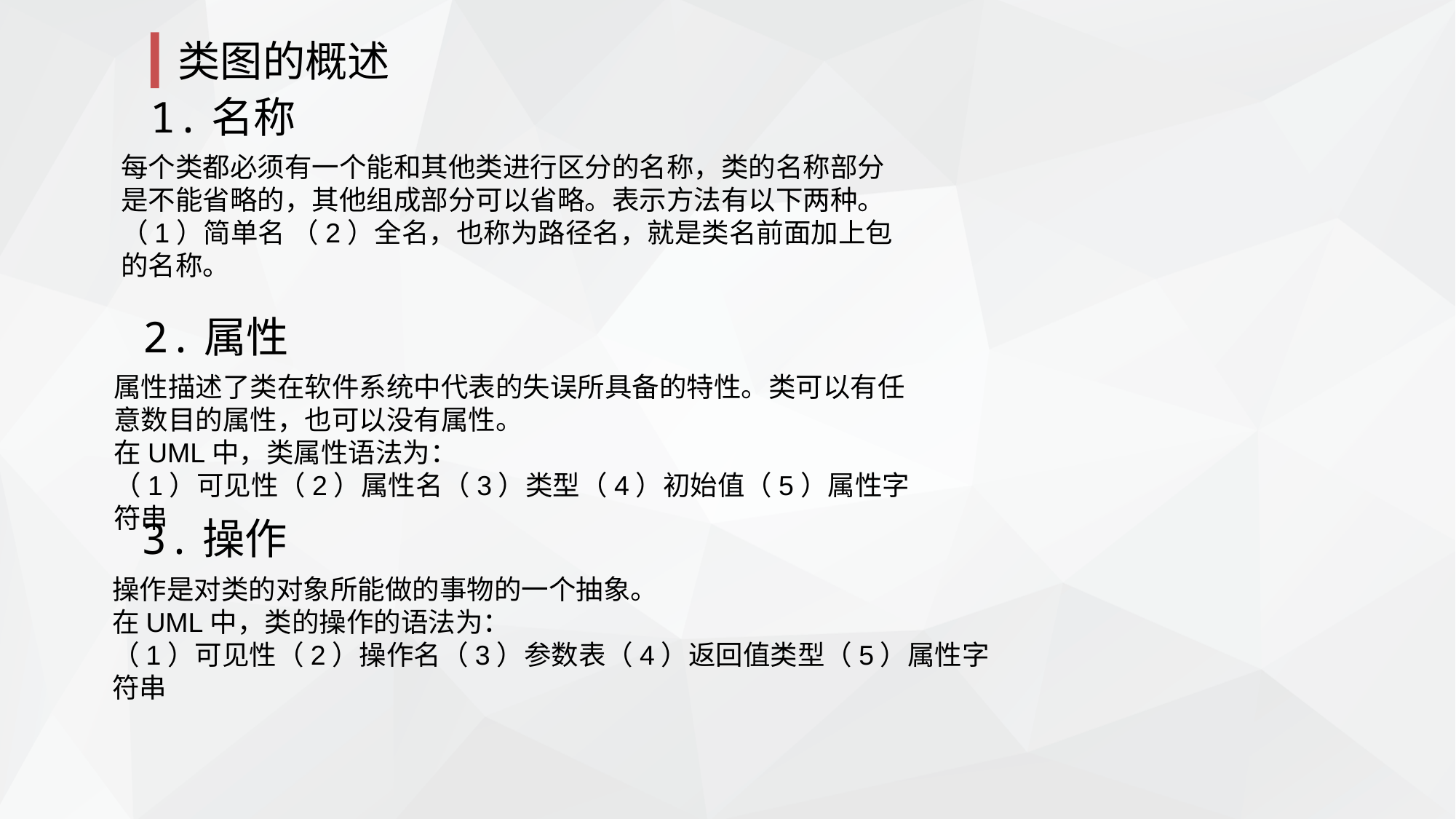

类图的概述

1.名称
每个类都必须有一个能和其他类进行区分的名称，类的名称部分是不能省略的，其他组成部分可以省略。表示方法有以下两种。
（1）简单名 （2）全名，也称为路径名，就是类名前面加上包的名称。

2.属性
属性描述了类在软件系统中代表的失误所具备的特性。类可以有任意数目的属性，也可以没有属性。
在UML中，类属性语法为：
（1）可见性（2）属性名（3）类型（4）初始值（5）属性字符串
3.操作
操作是对类的对象所能做的事物的一个抽象。
在UML中，类的操作的语法为：
（1）可见性（2）操作名（3）参数表（4）返回值类型（5）属性字符串